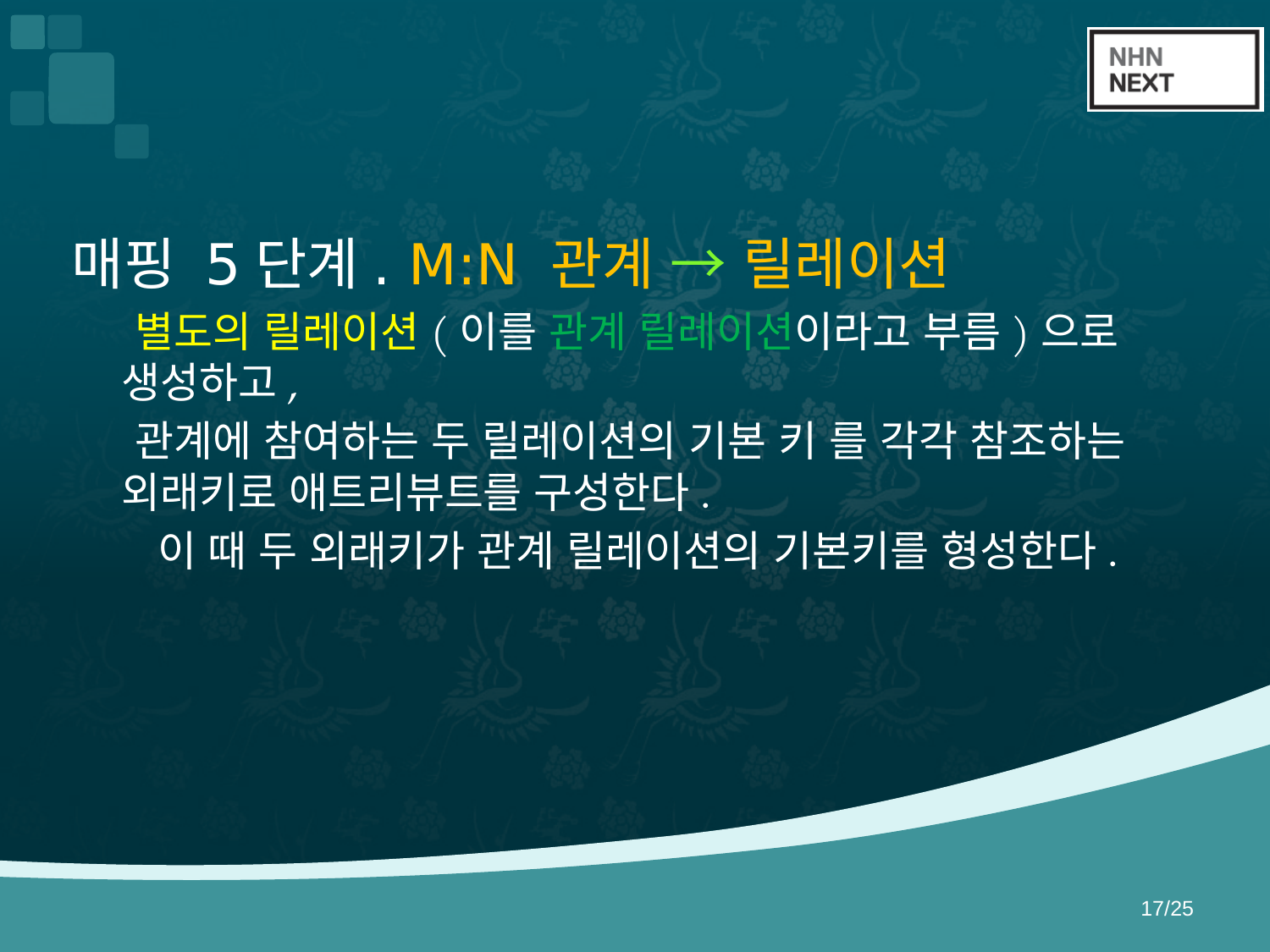

#
매핑 5단계. M:N 관계 → 릴레이션
별도의 릴레이션(이를 관계 릴레이션이라고 부름)으로 생성하고,
관계에 참여하는 두 릴레이션의 기본 키 를 각각 참조하는 외래키로 애트리뷰트를 구성한다.
 이 때 두 외래키가 관계 릴레이션의 기본키를 형성한다.

17/25